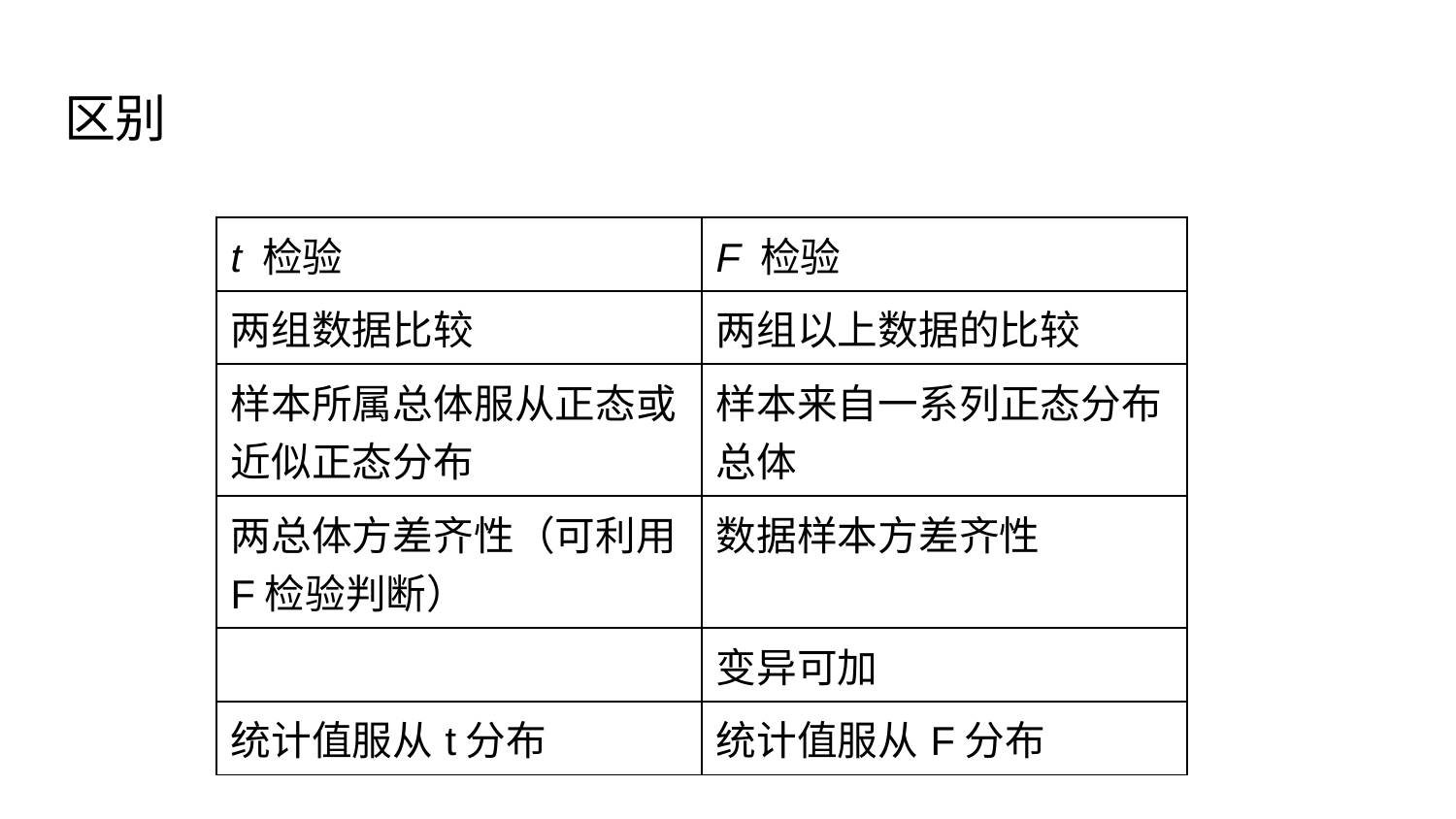

# 区别

| t 检验 | F 检验 |
| --- | --- |
| 两组数据比较 | 两组以上数据的比较 |
| 样本所属总体服从正态或近似正态分布 | 样本来自一系列正态分布总体 |
| 两总体方差齐性（可利用F检验判断） | 数据样本方差齐性 |
|  | 变异可加 |
| 统计值服从t分布 | 统计值服从F分布 |